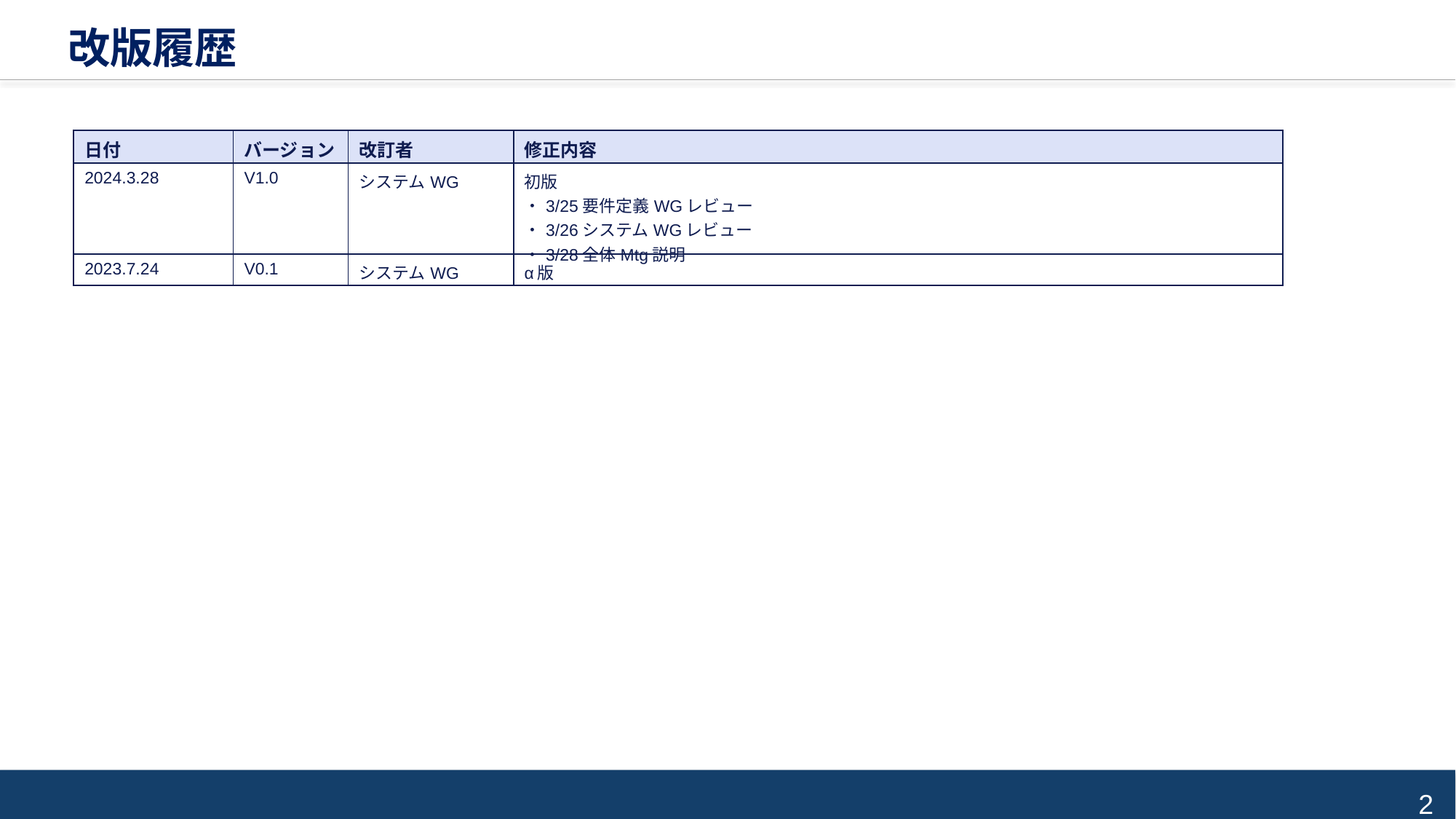

改版履歴
| 日付 | バージョン | 改訂者 | 修正内容 |
| --- | --- | --- | --- |
| 2024.3.28 | V1.0 | システムWG | 初版 ・3/25要件定義WGレビュー ・3/26システムWGレビュー ・3/28全体Mtg説明 |
| 2023.7.24 | V0.1 | システムWG | α版 |